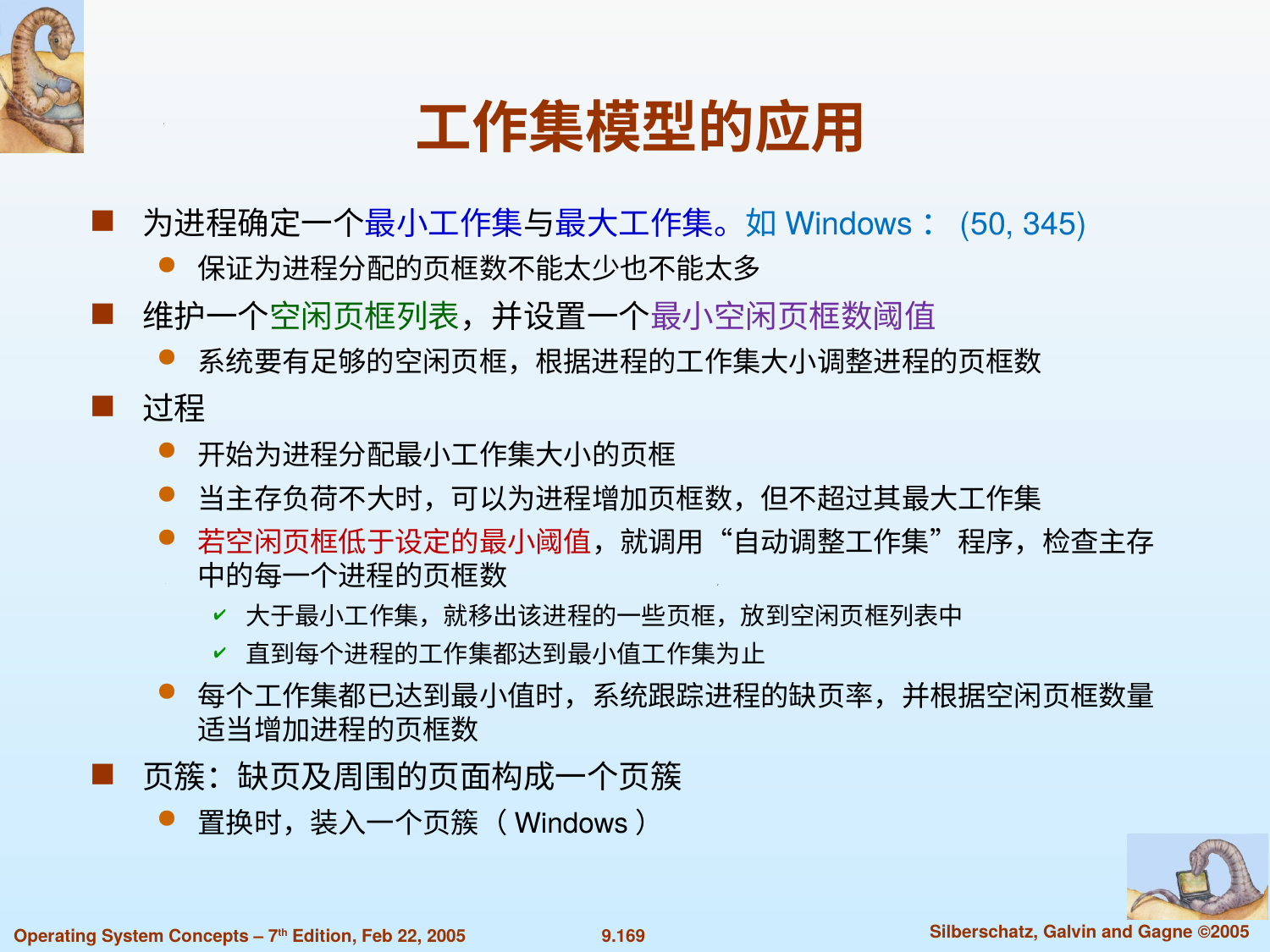

工作集模型的应用
为进程确定一个最小工作集与最大工作集。如Windows：(50, 345)
保证为进程分配的页框数不能太少也不能太多
维护一个空闲页框列表，并设置一个最小空闲页框数阈值
系统要有足够的空闲页框，根据进程的工作集大小调整进程的页框数
过程
开始为进程分配最小工作集大小的页框
当主存负荷不大时，可以为进程增加页框数，但不超过其最大工作集
若空闲页框低于设定的最小阈值，就调用“自动调整工作集”程序，检查主存中的每一个进程的页框数
大于最小工作集，就移出该进程的一些页框，放到空闲页框列表中
直到每个进程的工作集都达到最小值工作集为止
每个工作集都已达到最小值时，系统跟踪进程的缺页率，并根据空闲页框数量适当增加进程的页框数
页簇：缺页及周围的页面构成一个页簇
置换时，装入一个页簇（Windows）